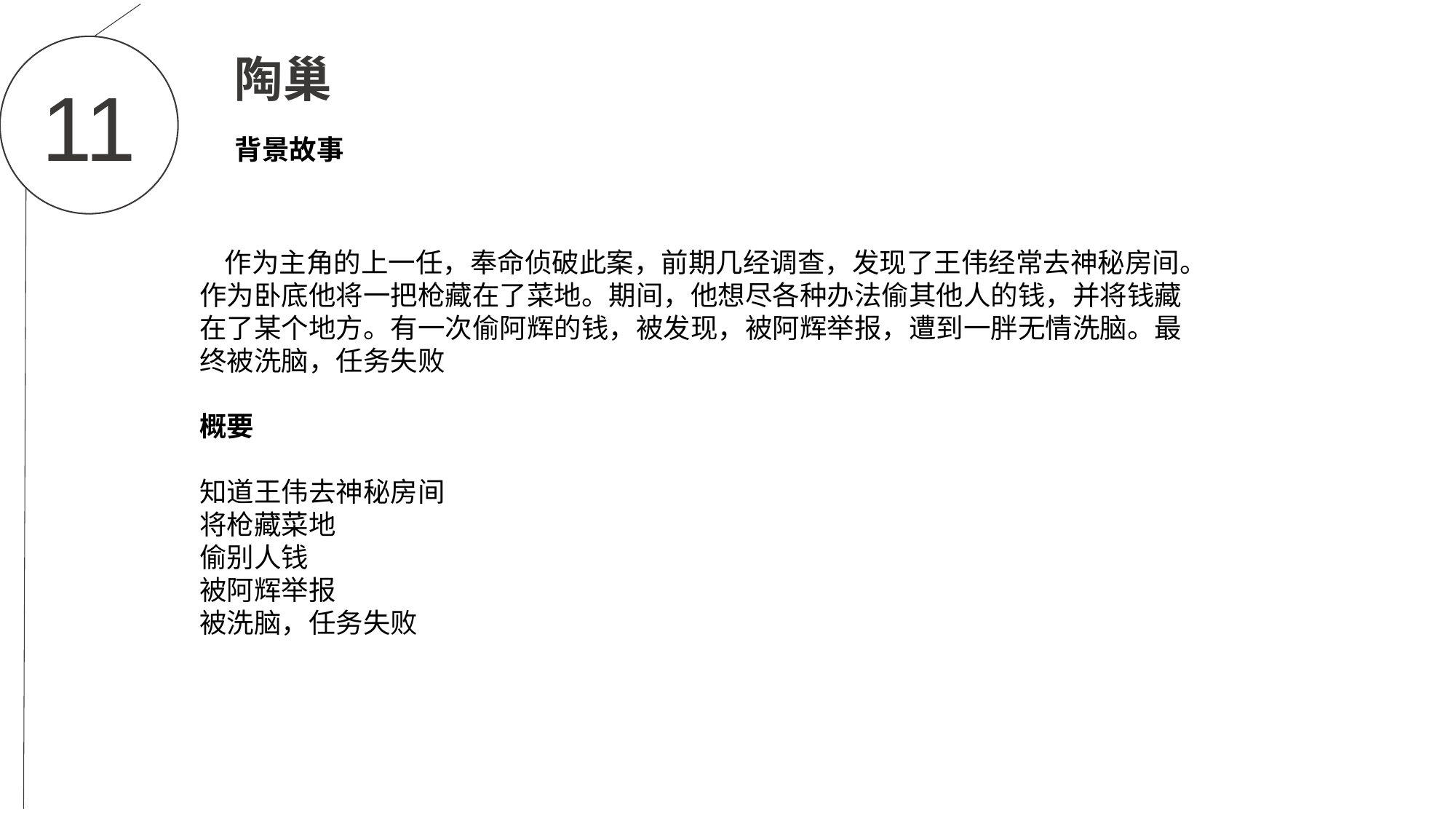

11

陶巢
背景故事
   作为主角的上一任，奉命侦破此案，前期几经调查，发现了王伟经常去神秘房间。作为卧底他将一把枪藏在了菜地。期间，他想尽各种办法偷其他人的钱，并将钱藏在了某个地方。有一次偷阿辉的钱，被发现，被阿辉举报，遭到一胖无情洗脑。最终被洗脑，任务失败

概要

知道王伟去神秘房间
将枪藏菜地
偷别人钱
被阿辉举报
被洗脑，任务失败